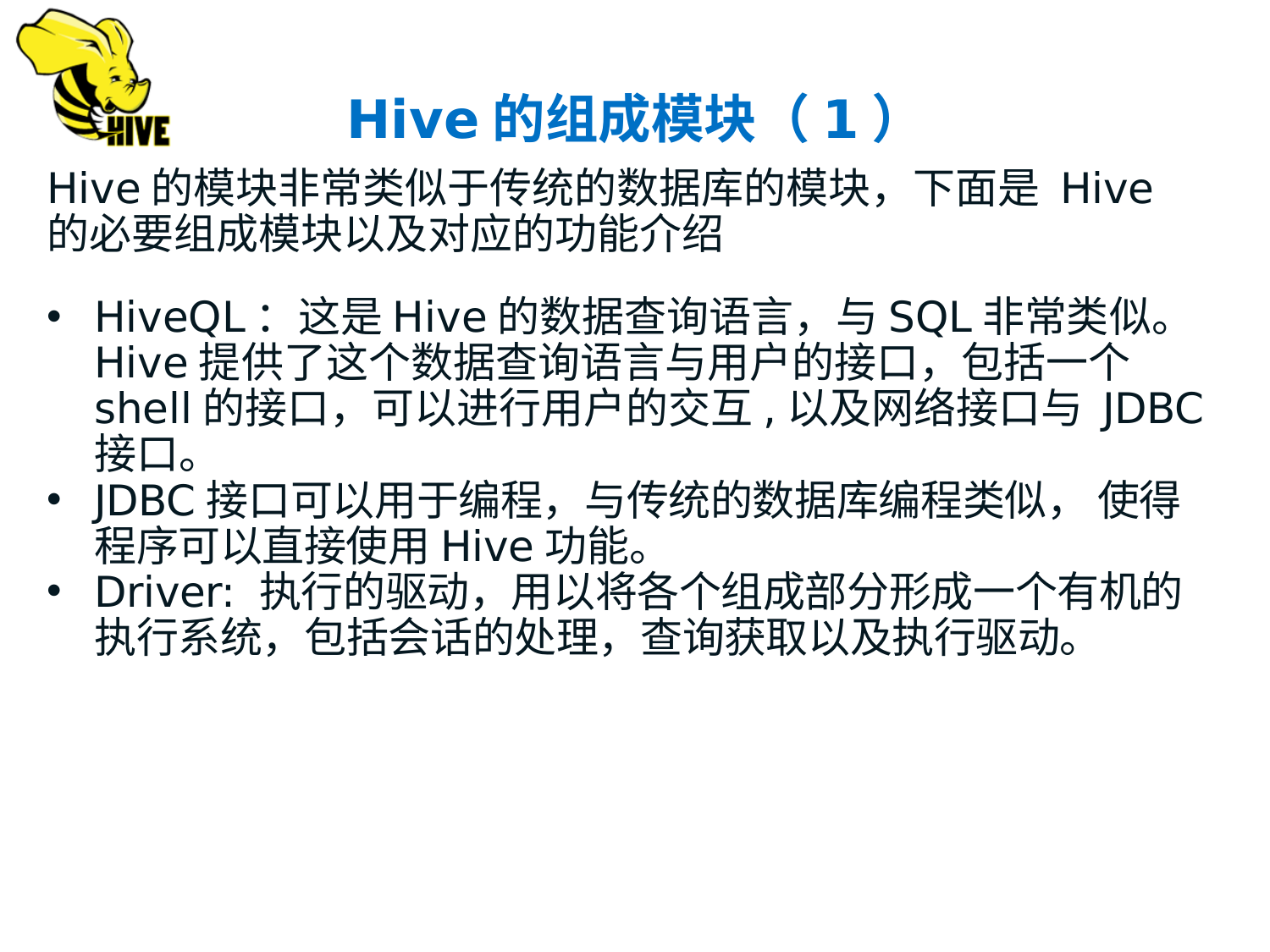

# Hive的组成模块（1）
Hive的模块非常类似于传统的数据库的模块，下面是 Hive的必要组成模块以及对应的功能介绍
HiveQL：这是Hive的数据查询语言，与SQL非常类似。 Hive提供了这个数据查询语言与用户的接口，包括一个 shell的接口，可以进行用户的交互,以及网络接口与 JDBC接口。
JDBC接口可以用于编程，与传统的数据库编程类似， 使得程序可以直接使用Hive功能。
Driver: 执行的驱动，用以将各个组成部分形成一个有机的执行系统，包括会话的处理，查询获取以及执行驱动。